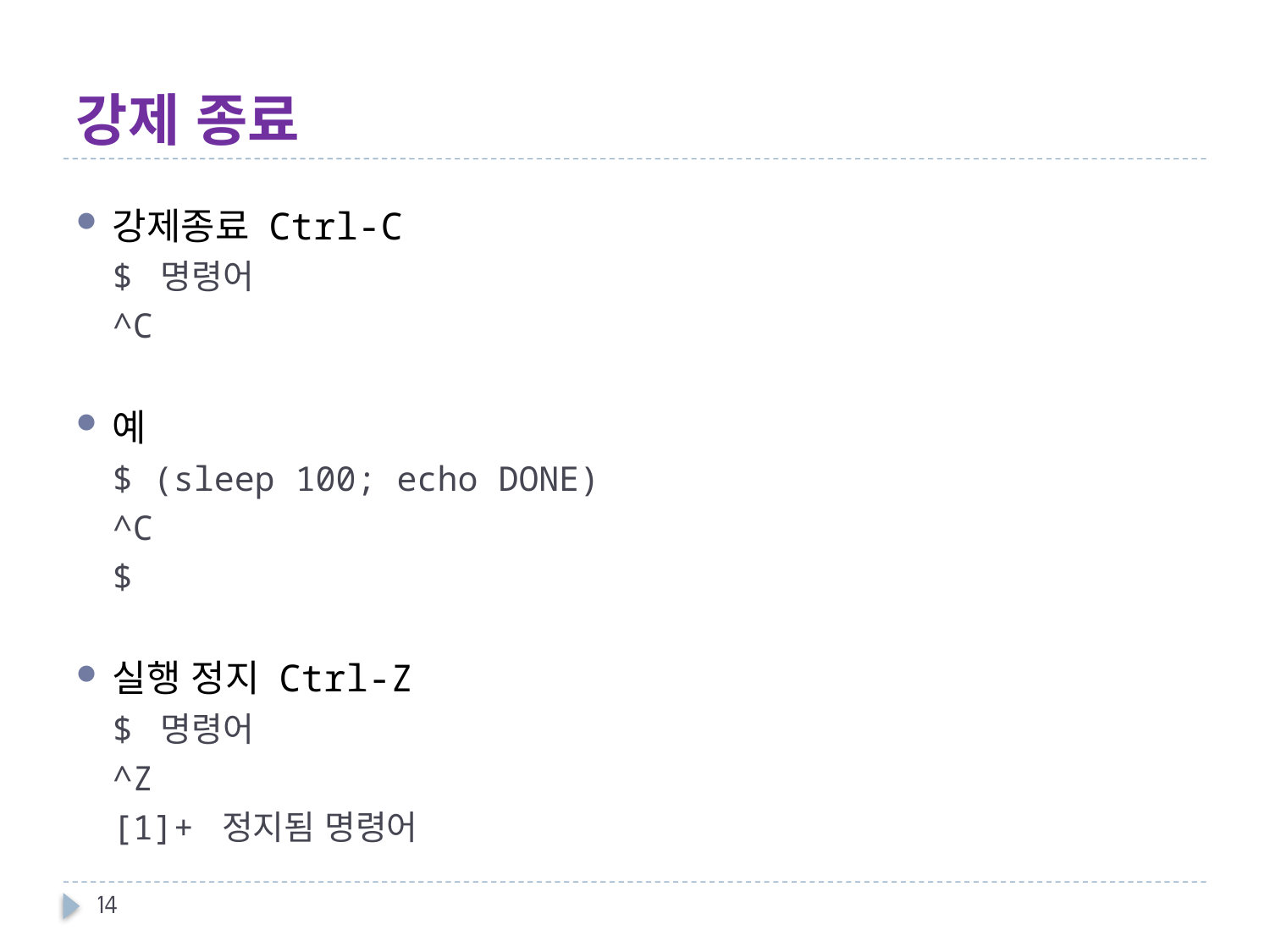

# 강제 종료
강제종료 Ctrl-C
$ 명령어
^C

예
$ (sleep 100; echo DONE)
^C
$

실행 정지 Ctrl-Z
$ 명령어
^Z
[1]+ 정지됨 명령어

14